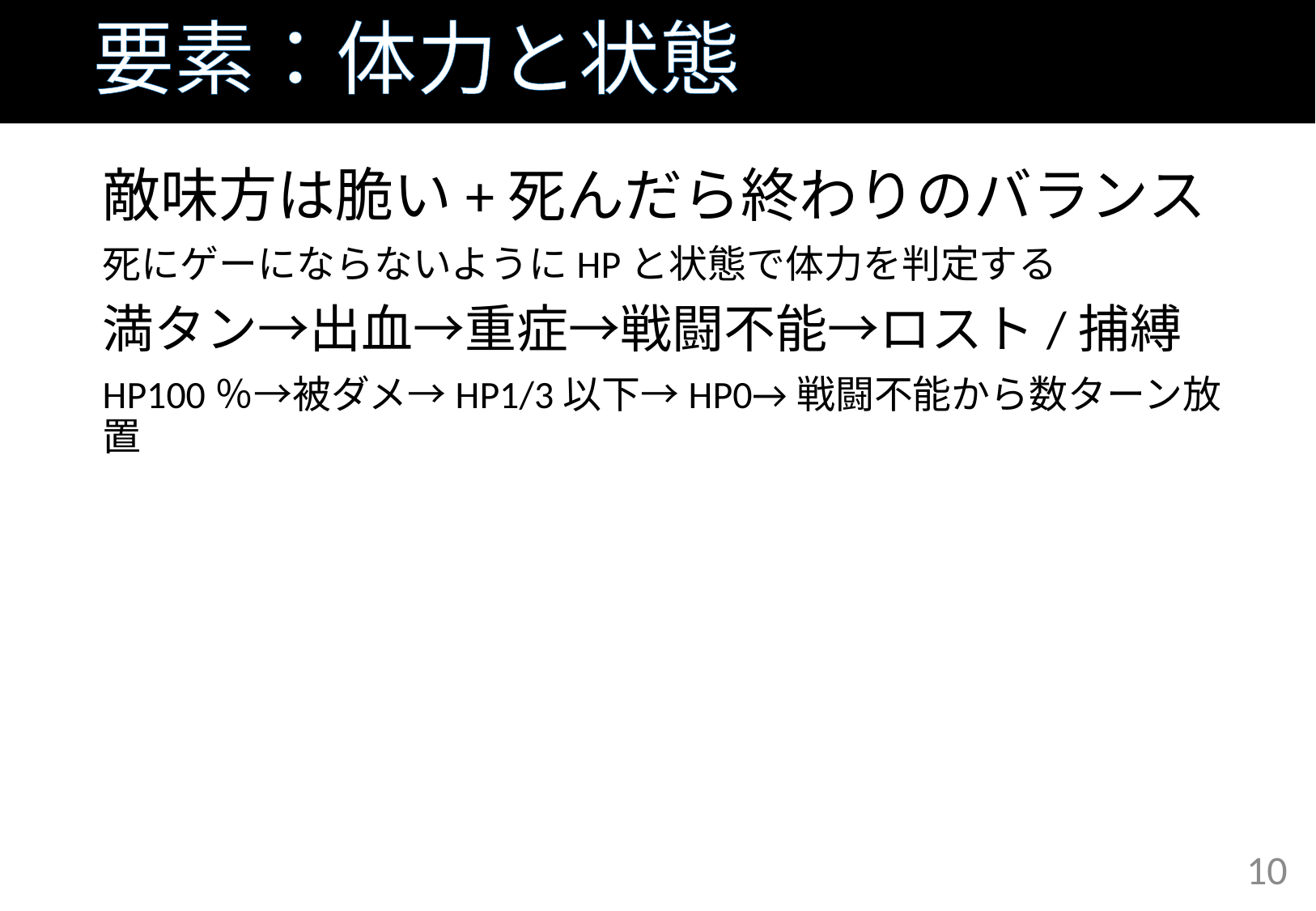

# 要素：体力と状態
敵味方は脆い+死んだら終わりのバランス
死にゲーにならないようにHPと状態で体力を判定する
満タン→出血→重症→戦闘不能→ロスト/捕縛
HP100％→被ダメ→HP1/3以下→HP0→戦闘不能から数ターン放置
10